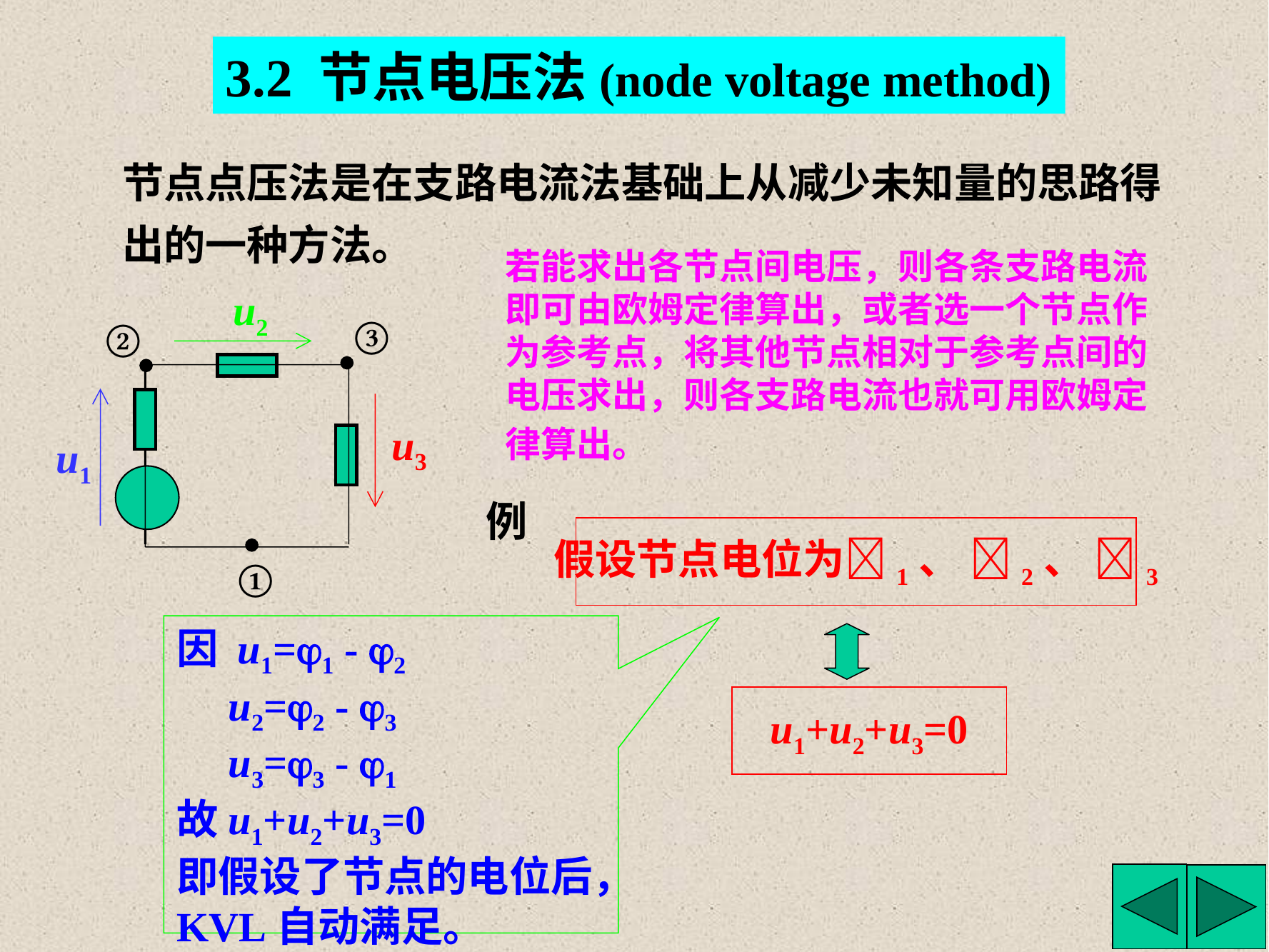

3.2 节点电压法(node voltage method)
节点点压法是在支路电流法基础上从减少未知量的思路得出的一种方法。
若能求出各节点间电压，则各条支路电流即可由欧姆定律算出，或者选一个节点作为参考点，将其他节点相对于参考点间的电压求出，则各支路电流也就可用欧姆定律算出。
u2
③
②

u3
u1

①

例
假设节点电位为ϕ1、 ϕ2、 ϕ3
因 u1=ϕ1 - ϕ2
     u2=ϕ2 - ϕ3
     u3=ϕ3 - ϕ1
故u1+u2+u3=0
即假设了节点的电位后，KVL自动满足。

u1+u2+u3=0